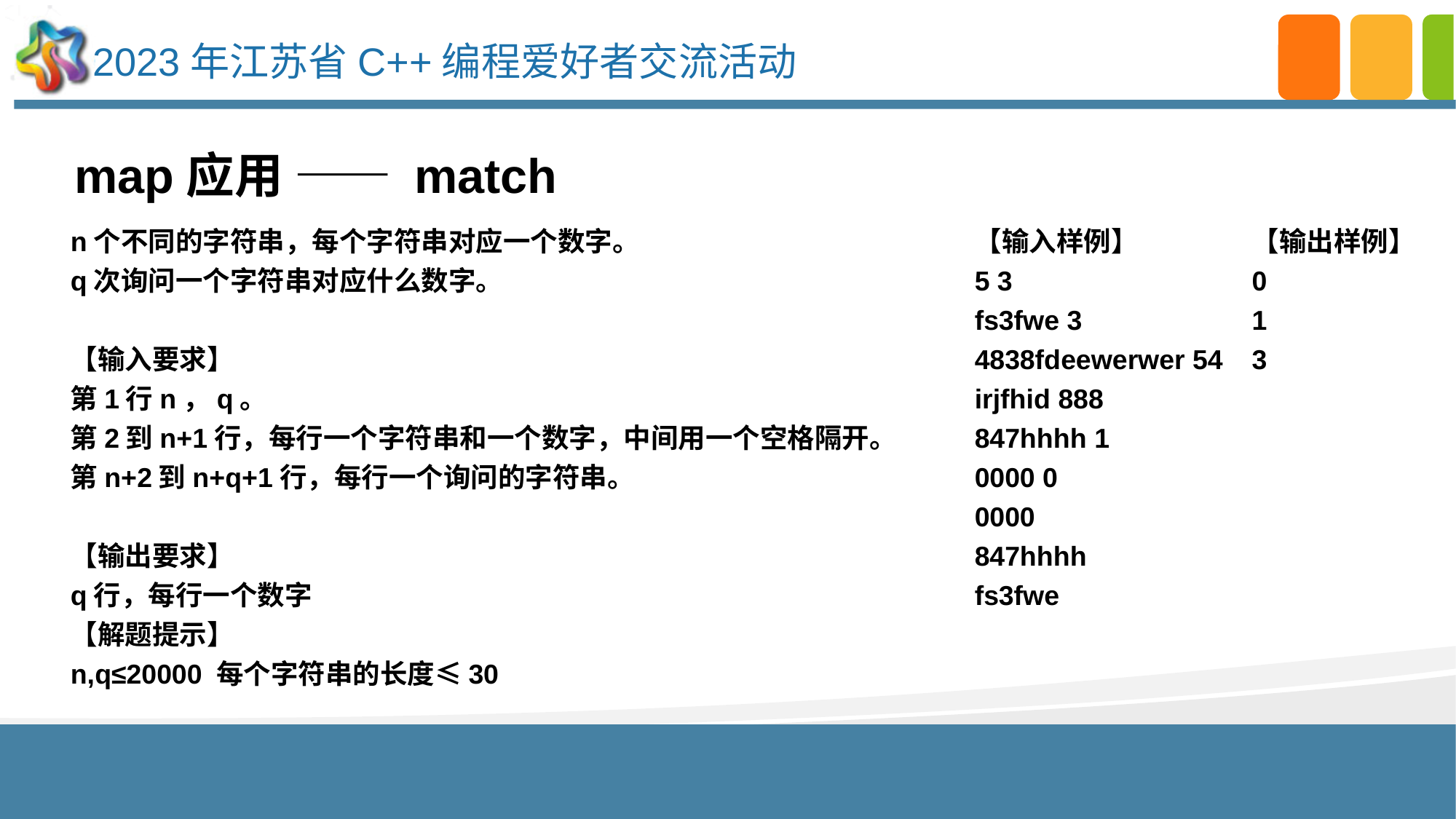

map应用 —— match
n个不同的字符串，每个字符串对应一个数字。
q次询问一个字符串对应什么数字。

【输入要求】
第1行n，q。
第2到n+1行，每行一个字符串和一个数字，中间用一个空格隔开。
第n+2到n+q+1行，每行一个询问的字符串。

【输出要求】
q行，每行一个数字
【解题提示】
n,q≤20000 每个字符串的长度≤30
【输入样例】
5 3
fs3fwe 3
4838fdeewerwer 54
irjfhid 888
847hhhh 1
0000 0
0000
847hhhh
fs3fwe

【输出样例】
0
1
3